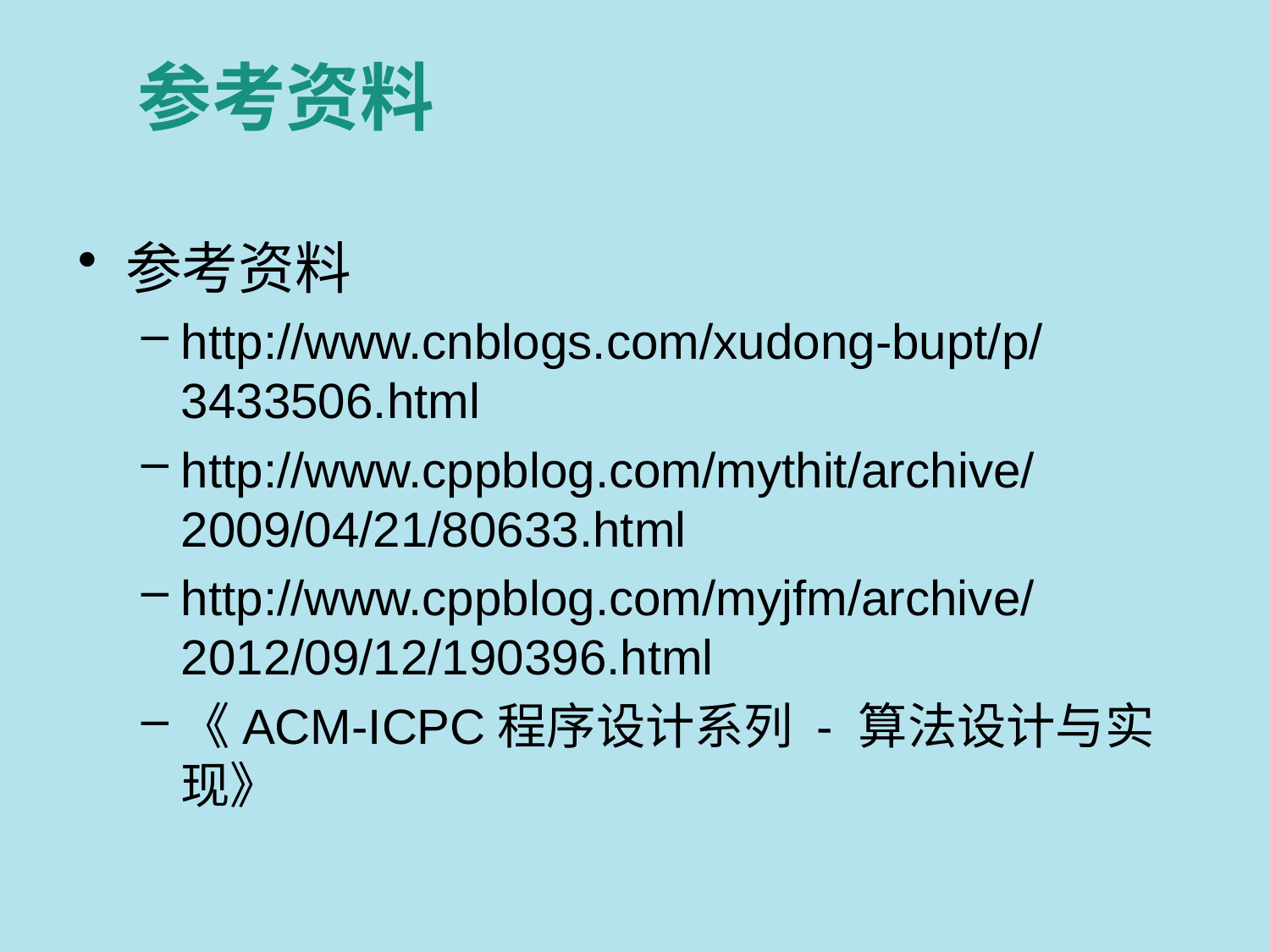

# 参考资料
参考资料
http://www.cnblogs.com/xudong-bupt/p/3433506.html
http://www.cppblog.com/mythit/archive/2009/04/21/80633.html
http://www.cppblog.com/myjfm/archive/2012/09/12/190396.html
《ACM-ICPC程序设计系列 - 算法设计与实现》